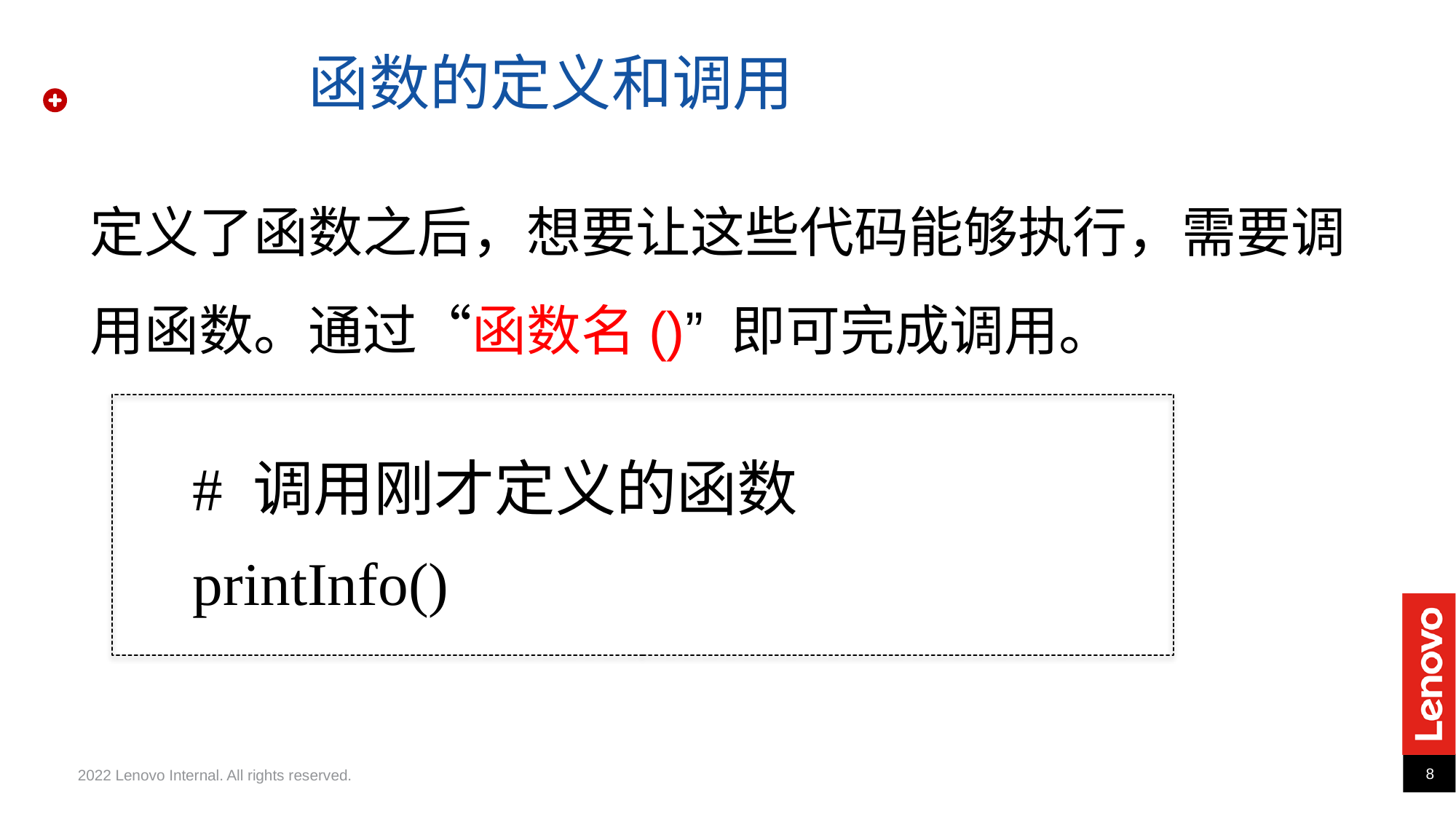

函数的定义和调用
定义了函数之后，想要让这些代码能够执行，需要调用函数。通过“函数名()” 即可完成调用。

# 调用刚才定义的函数
printInfo()